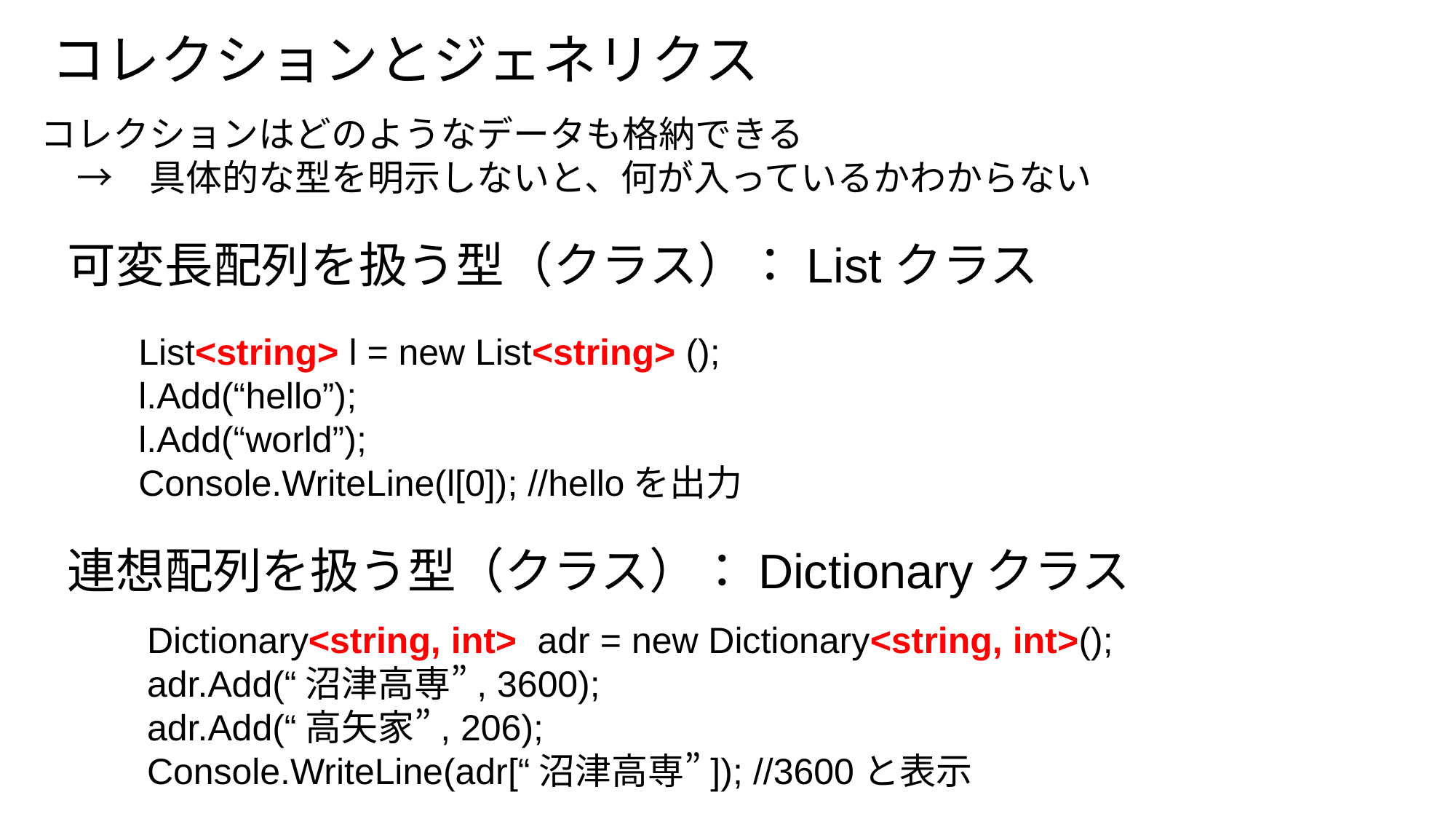

コレクションとジェネリクス
コレクションはどのようなデータも格納できる
　→　具体的な型を明示しないと、何が入っているかわからない
可変長配列を扱う型（クラス）：Listクラス
List<string> l = new List<string> ();
l.Add(“hello”);
l.Add(“world”);
Console.WriteLine(l[0]); //helloを出力
連想配列を扱う型（クラス）：Dictionaryクラス
Dictionary<string, int>  adr = new Dictionary<string, int>();
adr.Add(“沼津高専”, 3600);
adr.Add(“高矢家”, 206);
Console.WriteLine(adr[“沼津高専”]); //3600と表示